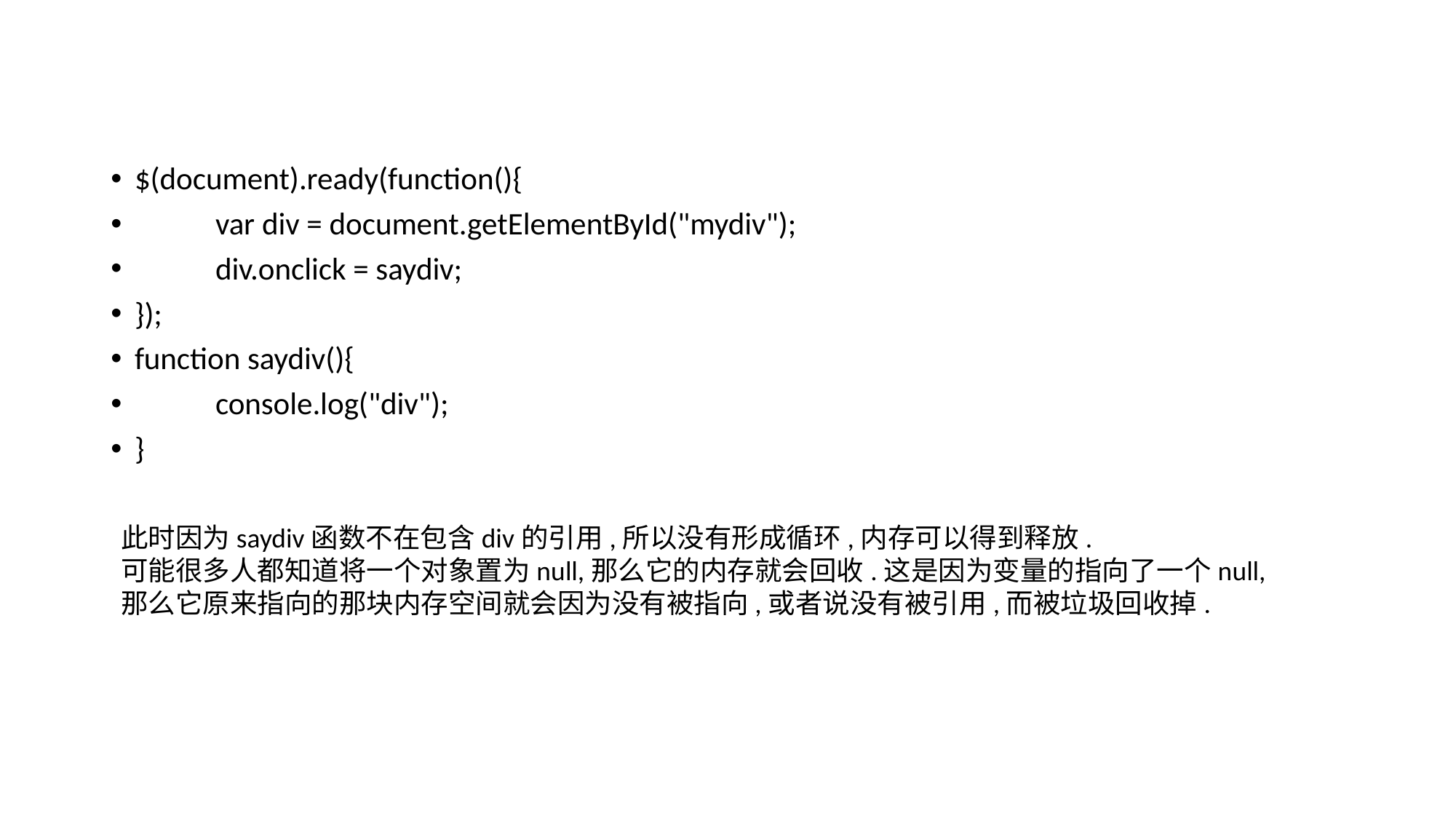

#
$(document).ready(function(){
  	var div = document.getElementById("mydiv");
  	div.onclick = saydiv;
});
function saydiv(){
   	console.log("div");
}
此时因为saydiv函数不在包含div的引用,所以没有形成循环,内存可以得到释放.
可能很多人都知道将一个对象置为null,那么它的内存就会回收.这是因为变量的指向了一个null,那么它原来指向的那块内存空间就会因为没有被指向,或者说没有被引用,而被垃圾回收掉.